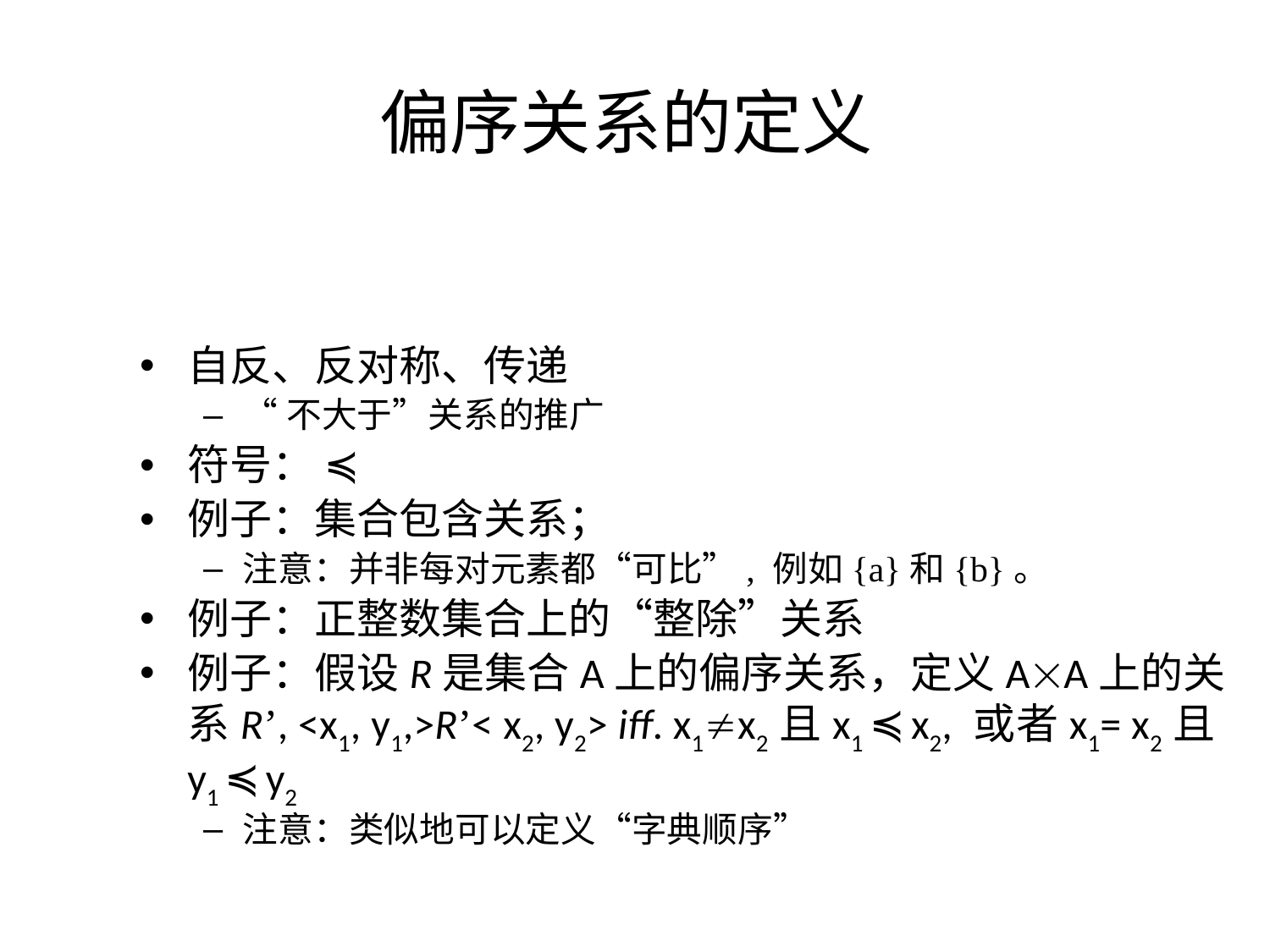

# 偏序关系的定义
自反、反对称、传递
“不大于”关系的推广
符号： ≼
例子：集合包含关系；
注意：并非每对元素都“可比”, 例如{a}和{b}。
例子：正整数集合上的“整除”关系
例子：假设R是集合A上的偏序关系，定义A×A上的关系R’, <x1, y1,>R’< x2, y2> iff. x1≠x2且x1 ≼ x2, 或者x1= x2且y1 ≼ y2
注意：类似地可以定义“字典顺序”